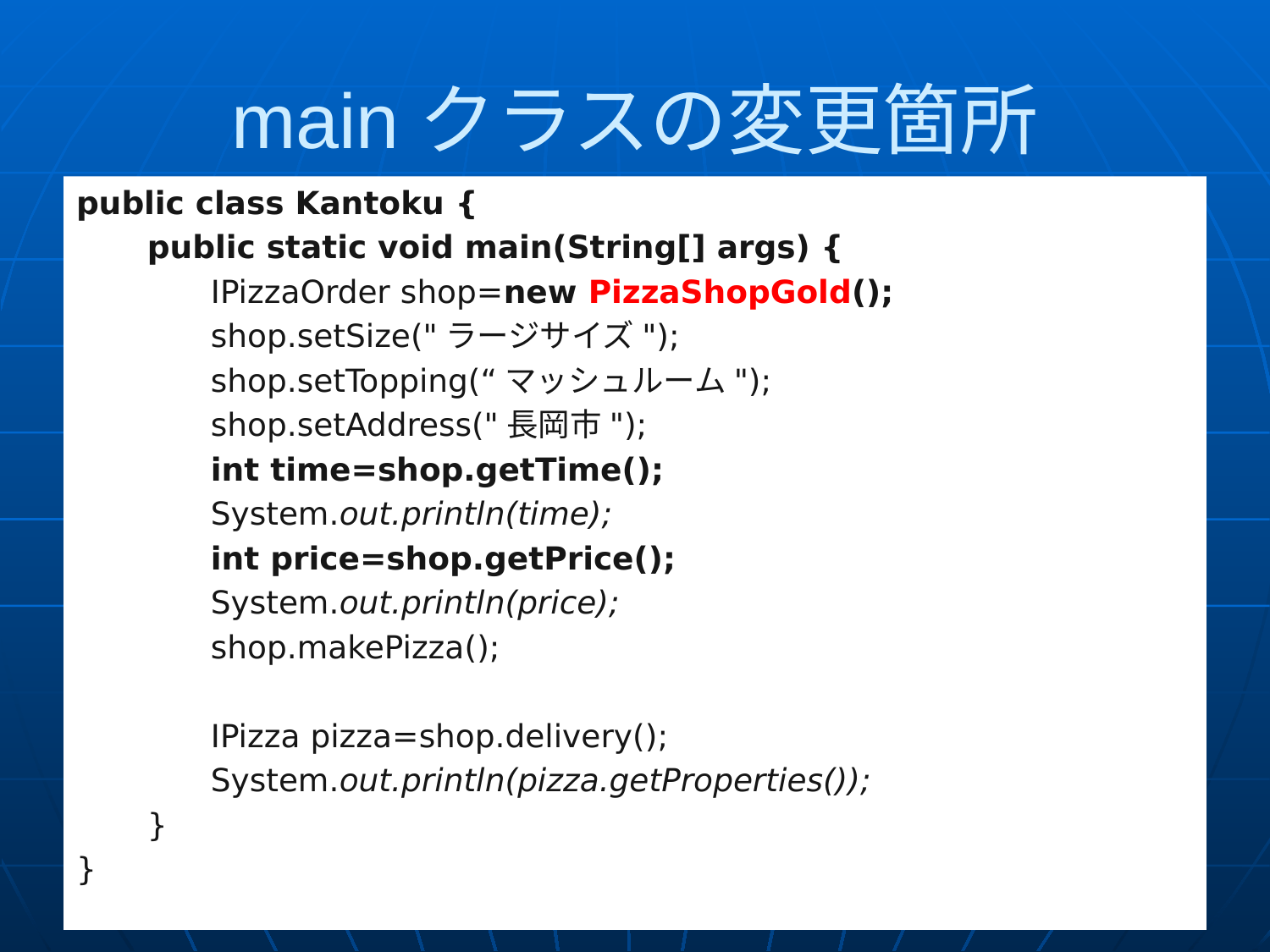

# mainクラスの変更箇所
public class Kantoku {
　　public static void main(String[] args) {
　　　　IPizzaOrder shop=new PizzaShopGold();
　　　　shop.setSize("ラージサイズ");
　　　　shop.setTopping(“マッシュルーム");
　　　　shop.setAddress("長岡市");
　　　　int time=shop.getTime();
　　　　System.out.println(time);
　　　　int price=shop.getPrice();
　　　　System.out.println(price);
　　　　shop.makePizza();

　　　　IPizza pizza=shop.delivery();
　　　　System.out.println(pizza.getProperties());
　　}
}